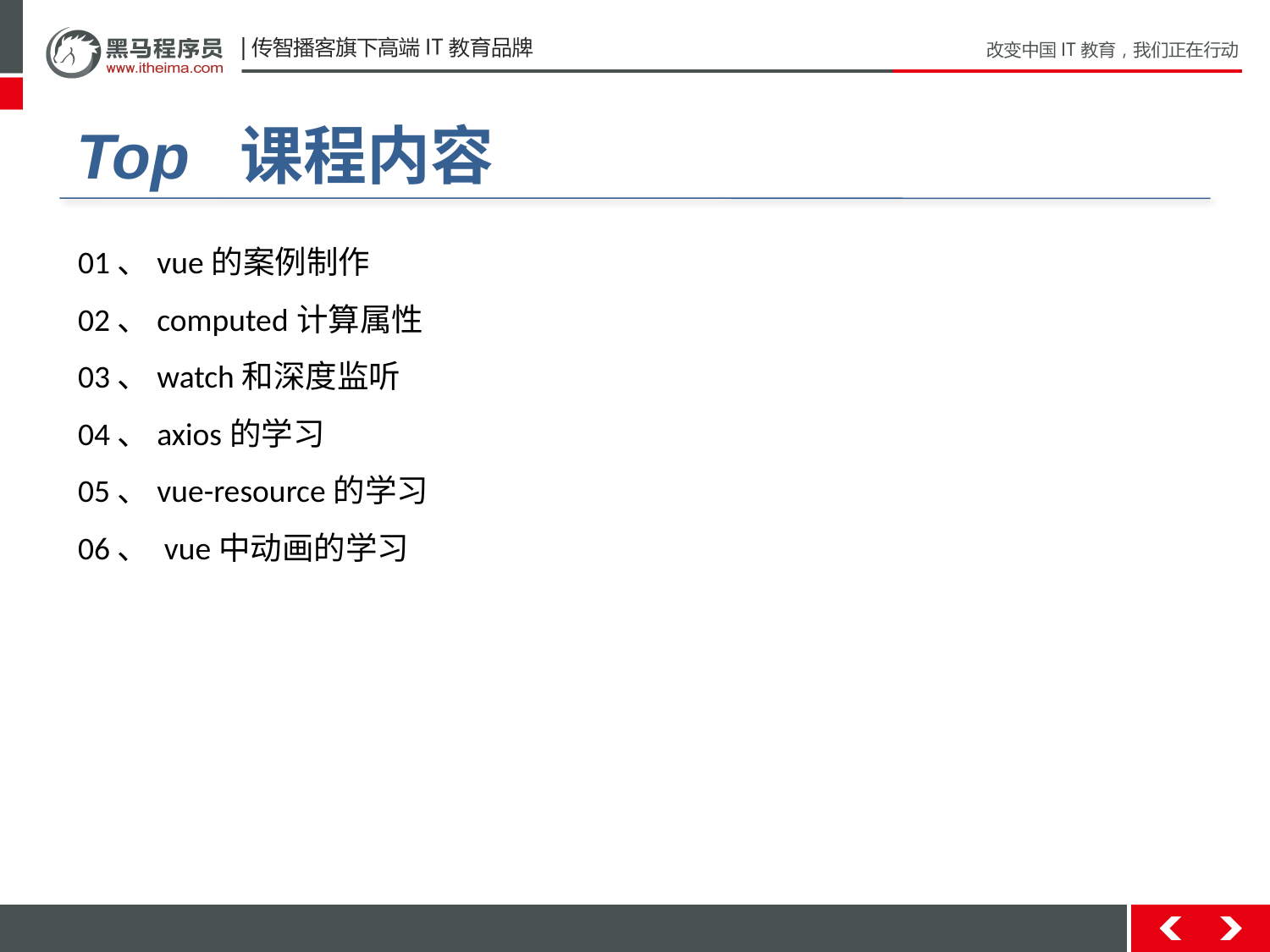

# Top  课程内容
01、vue的案例制作
02、computed计算属性
03、watch和深度监听
04、axios的学习
05、vue-resource的学习
06、 vue中动画的学习